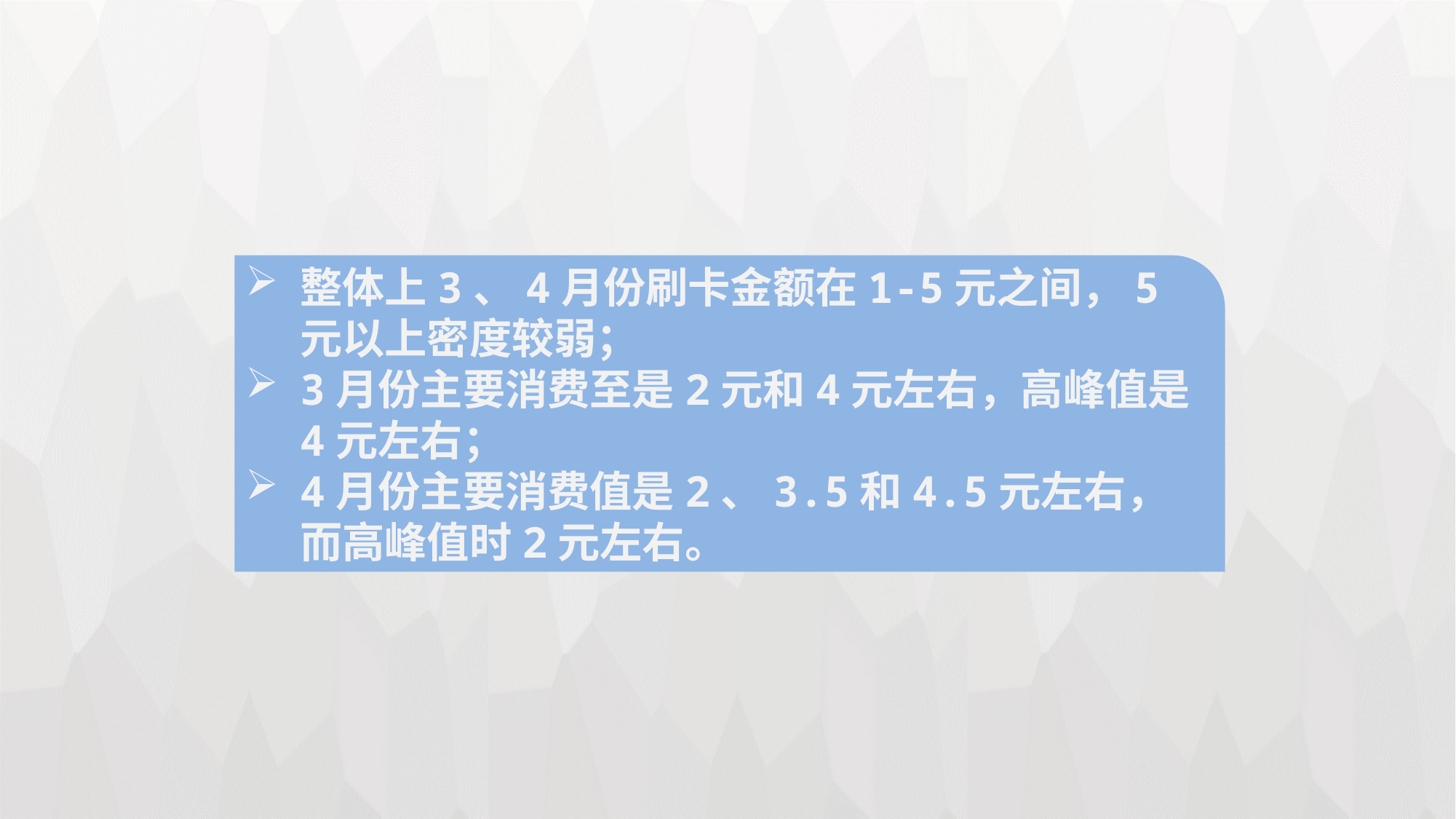

整体上3、4月份刷卡金额在1-5元之间，5元以上密度较弱；
3月份主要消费至是2元和4元左右，高峰值是4元左右；
4月份主要消费值是2、3.5和4.5元左右，而高峰值时2元左右。